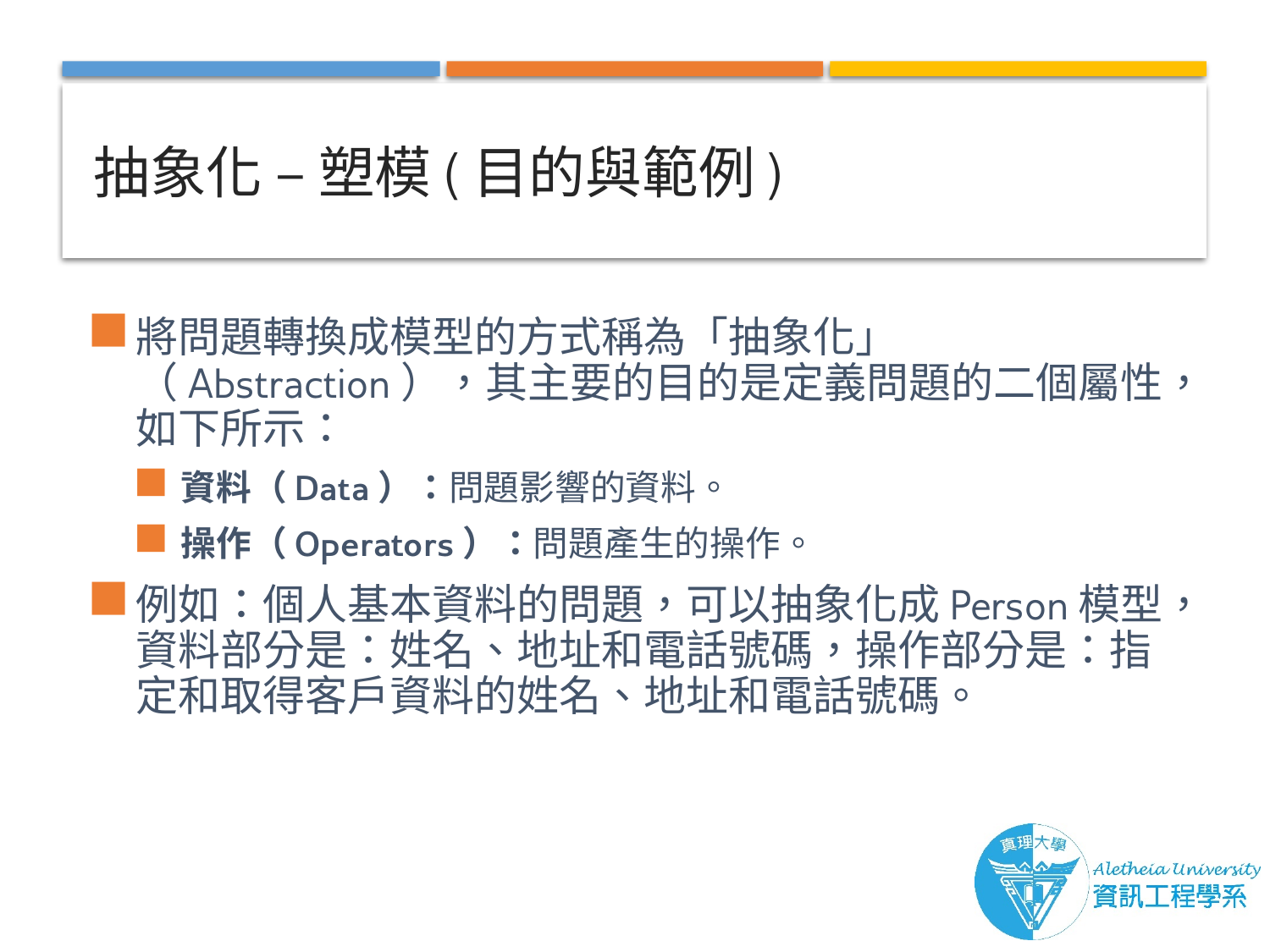

# 抽象化 – 塑模(目的與範例)
將問題轉換成模型的方式稱為「抽象化」（Abstraction），其主要的目的是定義問題的二個屬性，如下所示：
資料（Data）：問題影響的資料。
操作（Operators）：問題產生的操作。
例如：個人基本資料的問題，可以抽象化成Person模型，資料部分是：姓名、地址和電話號碼，操作部分是：指定和取得客戶資料的姓名、地址和電話號碼。